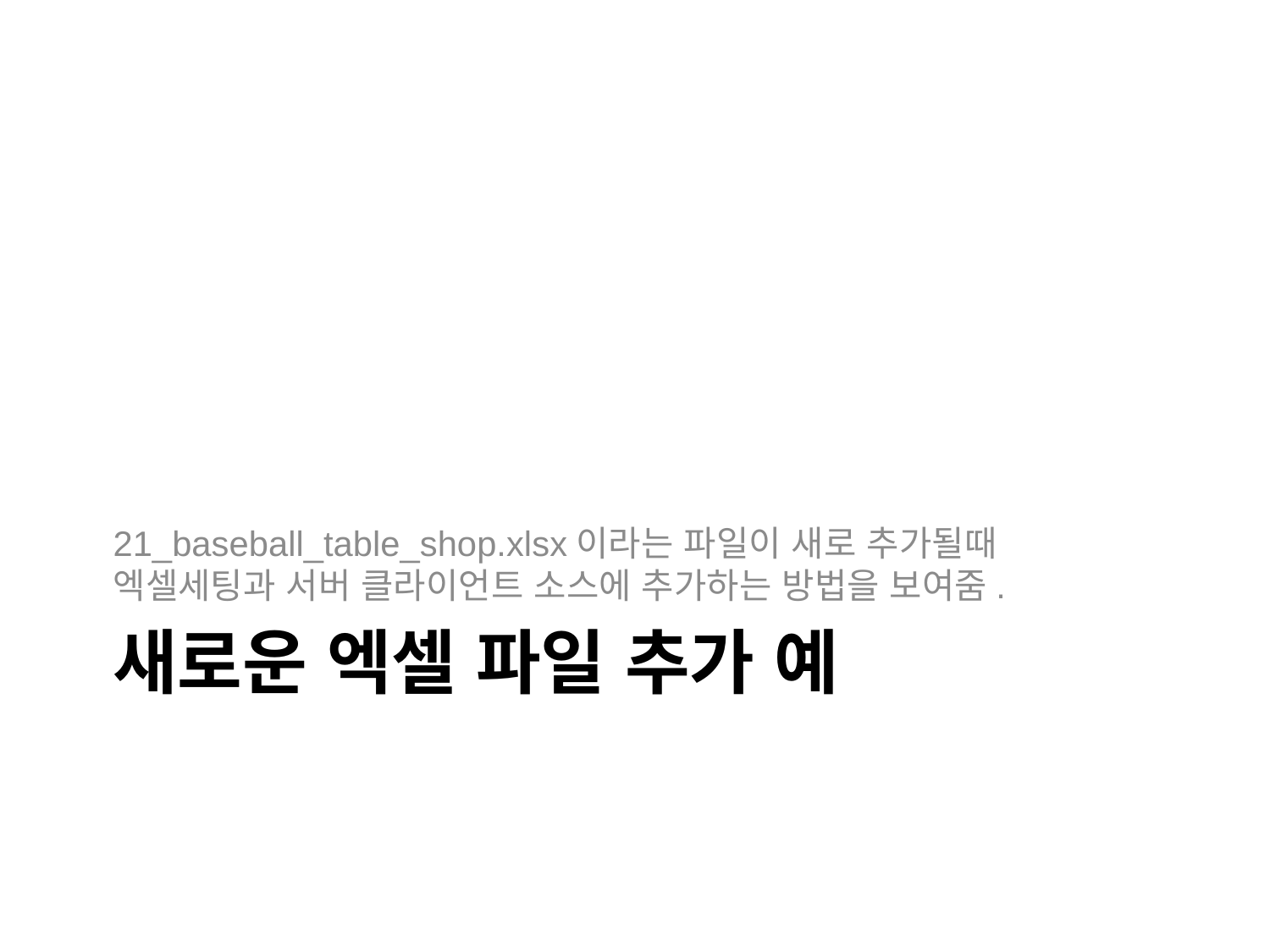

21_baseball_table_shop.xlsx이라는 파일이 새로 추가될때 엑셀세팅과 서버 클라이언트 소스에 추가하는 방법을 보여줌.
# 새로운 엑셀 파일 추가 예